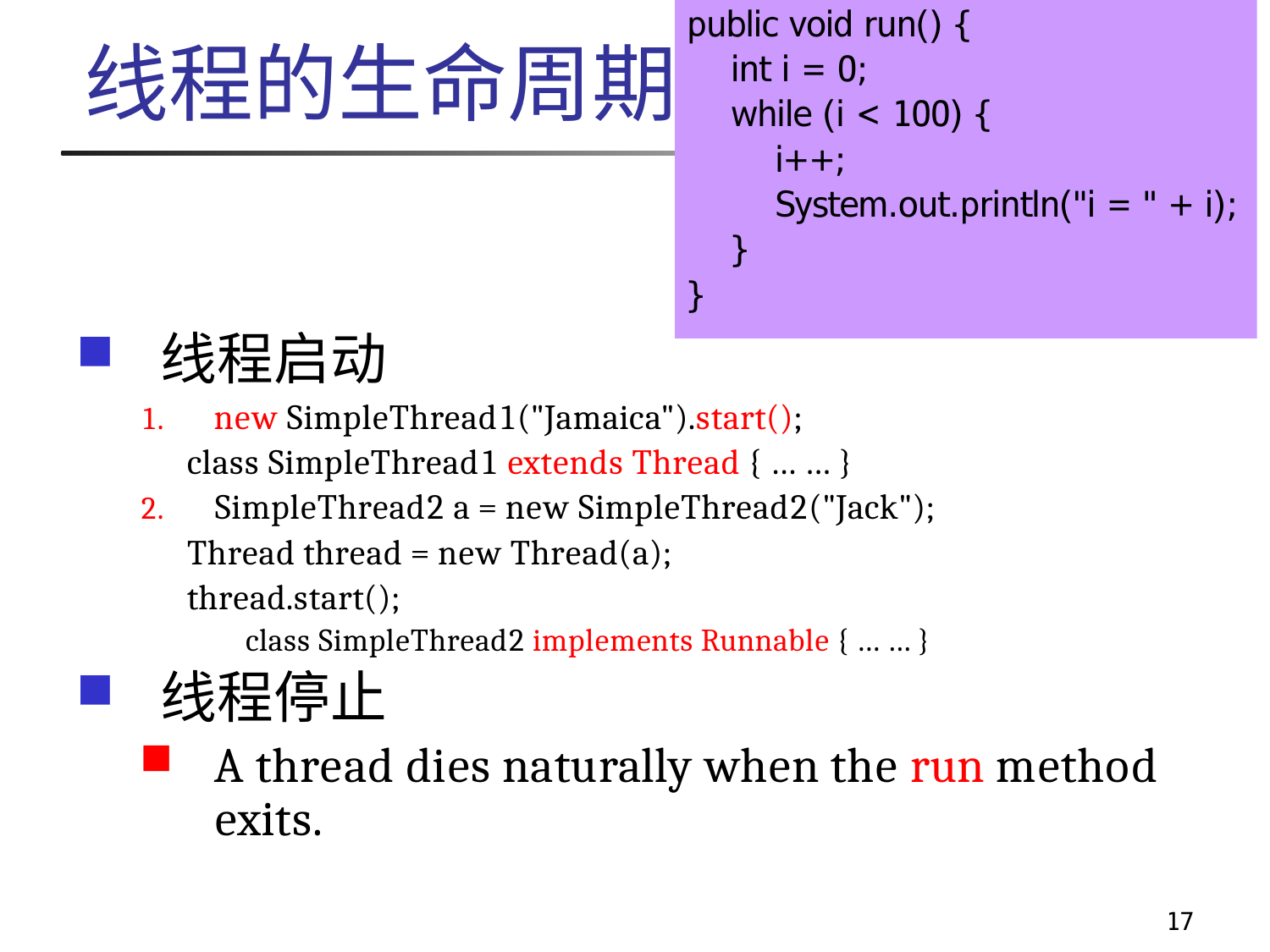

public void run() {
    int i = 0;
    while (i < 100) {
        i++;
        System.out.println("i = " + i);
    }
}
# 线程的生命周期
线程启动
new SimpleThread1("Jamaica").start();
      class SimpleThread1 extends Thread { … … }
SimpleThread2 a = new SimpleThread2("Jack");
      Thread thread = new Thread(a);
      thread.start();
      class SimpleThread2 implements Runnable { … … }
线程停止
A thread dies naturally when the run method exits.
17